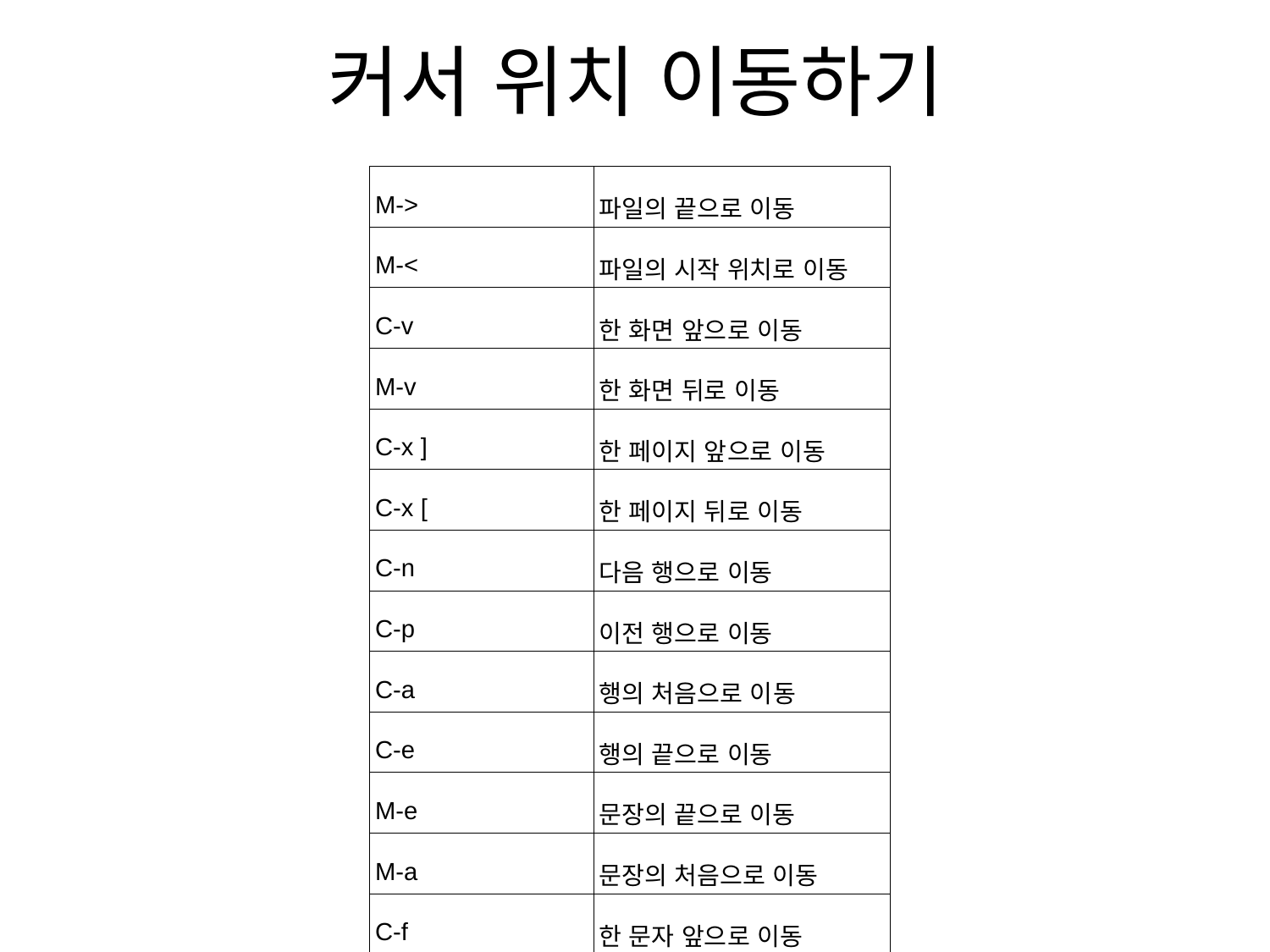

# 커서 위치 이동하기

| M-> | 파일의 끝으로 이동 |
| --- | --- |
| M-< | 파일의 시작 위치로 이동 |
| C-v | 한 화면 앞으로 이동 |
| M-v | 한 화면 뒤로 이동 |
| C-x ] | 한 페이지 앞으로 이동 |
| C-x [ | 한 페이지 뒤로 이동 |
| C-n | 다음 행으로 이동 |
| C-p | 이전 행으로 이동 |
| C-a | 행의 처음으로 이동 |
| C-e | 행의 끝으로 이동 |
| M-e | 문장의 끝으로 이동 |
| M-a | 문장의 처음으로 이동 |
| C-f | 한 문자 앞으로 이동 |
| C-b | 한 문자 뒤로 이동 |
| M-f | 한 단어 앞으로 이동 |
| M-b | 한 단어 뒤로 이동 |